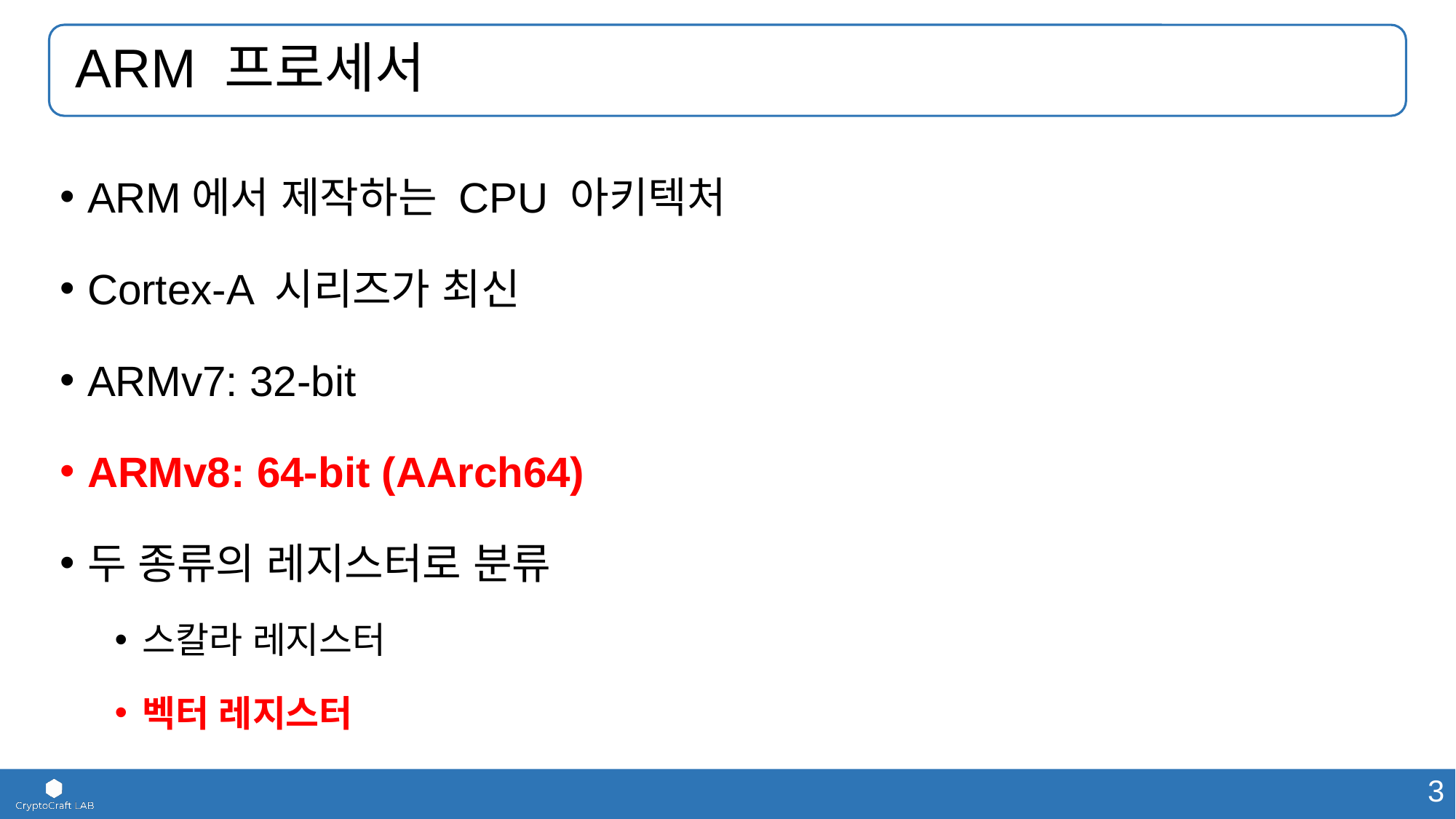

# ARM 프로세서
ARM에서 제작하는 CPU 아키텍처
Cortex-A 시리즈가 최신
ARMv7: 32-bit
ARMv8: 64-bit (AArch64)
두 종류의 레지스터로 분류
스칼라 레지스터
벡터 레지스터